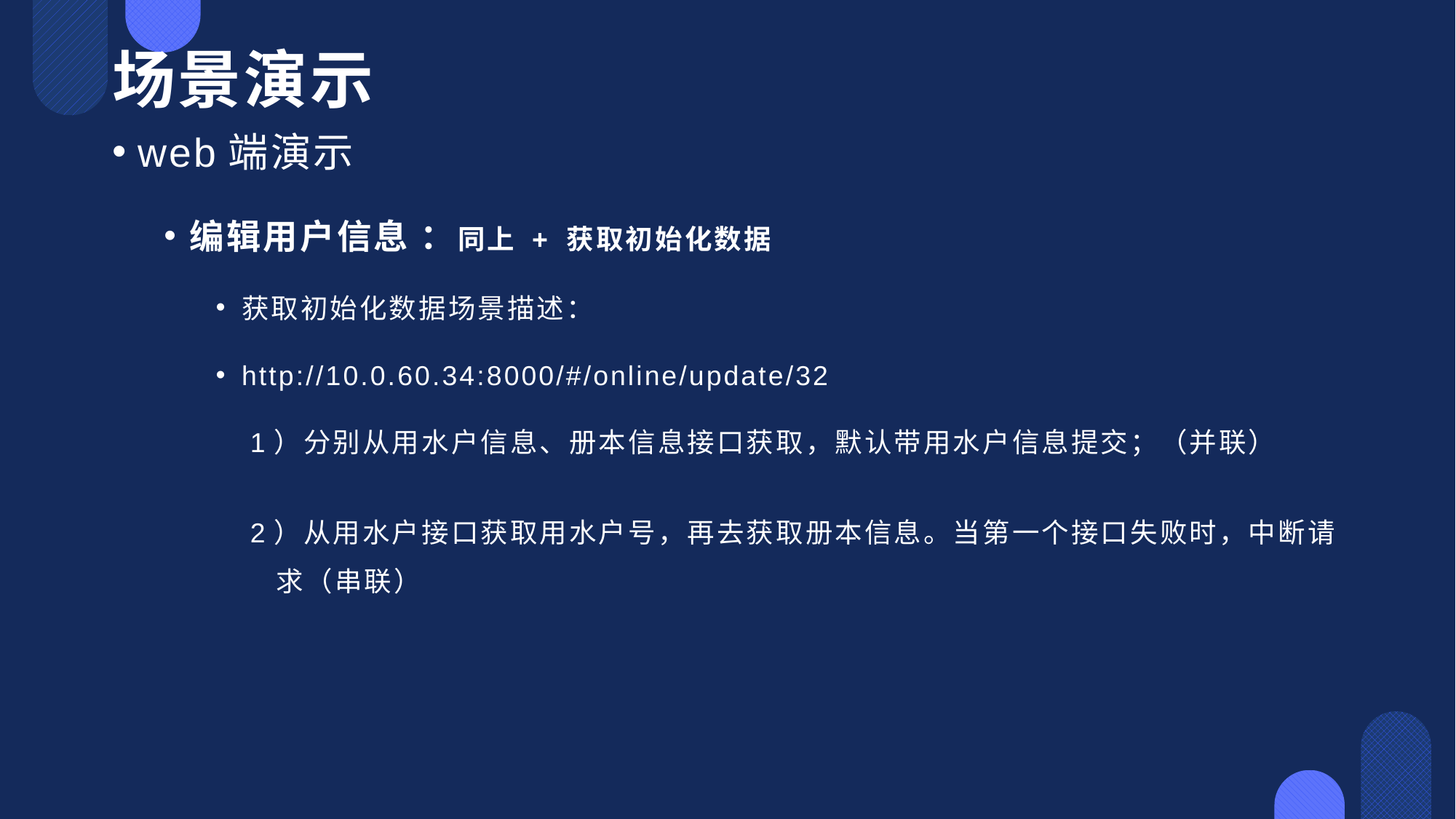

场景演示
web端演示
编辑用户信息 ：同上 + 获取初始化数据
获取初始化数据场景描述：
http://10.0.60.34:8000/#/online/update/32
1）分别从用水户信息、册本信息接口获取，默认带用水户信息提交；（并联）
2）从用水户接口获取用水户号，再去获取册本信息。当第一个接口失败时，中断请求（串联）